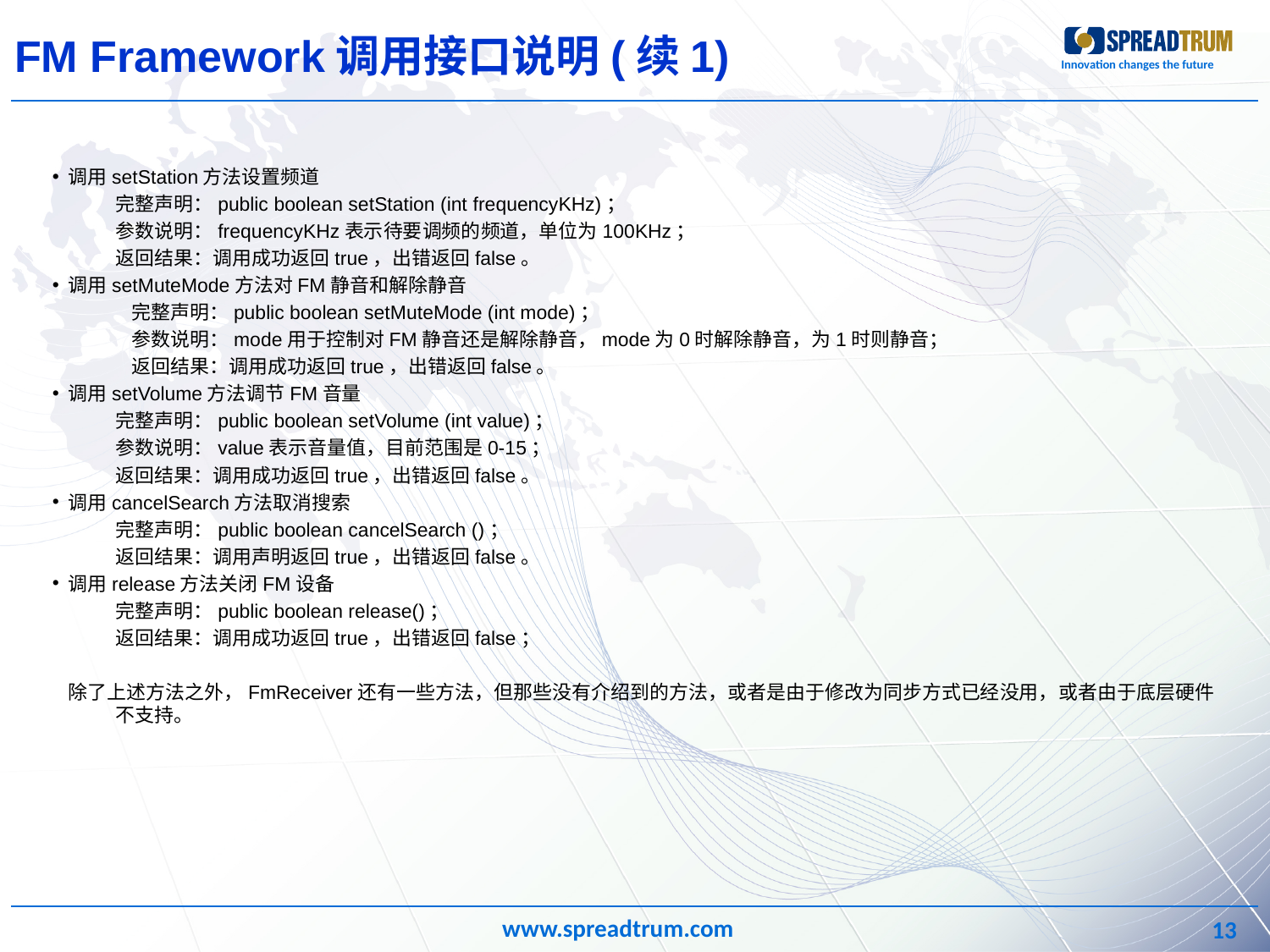

# FM Framework调用接口说明(续1)

调用setStation方法设置频道
	完整声明：public boolean setStation (int frequencyKHz)；
	参数说明：frequencyKHz表示待要调频的频道，单位为100KHz；
	返回结果：调用成功返回true，出错返回false。
调用setMuteMode方法对FM静音和解除静音
完整声明：public boolean setMuteMode (int mode)；
参数说明：mode用于控制对FM静音还是解除静音，mode为0时解除静音，为1时则静音；
返回结果：调用成功返回true，出错返回false。
调用setVolume方法调节FM音量
	完整声明：public boolean setVolume (int value)；
	参数说明：value表示音量值，目前范围是0-15；
	返回结果：调用成功返回true，出错返回false。
调用cancelSearch方法取消搜索
	完整声明：public boolean cancelSearch ()；
	返回结果：调用声明返回true，出错返回false。
调用release方法关闭FM设备
	完整声明：public boolean release()；
	返回结果：调用成功返回true，出错返回false；

除了上述方法之外，FmReceiver还有一些方法，但那些没有介绍到的方法，或者是由于修改为同步方式已经没用，或者由于底层硬件不支持。